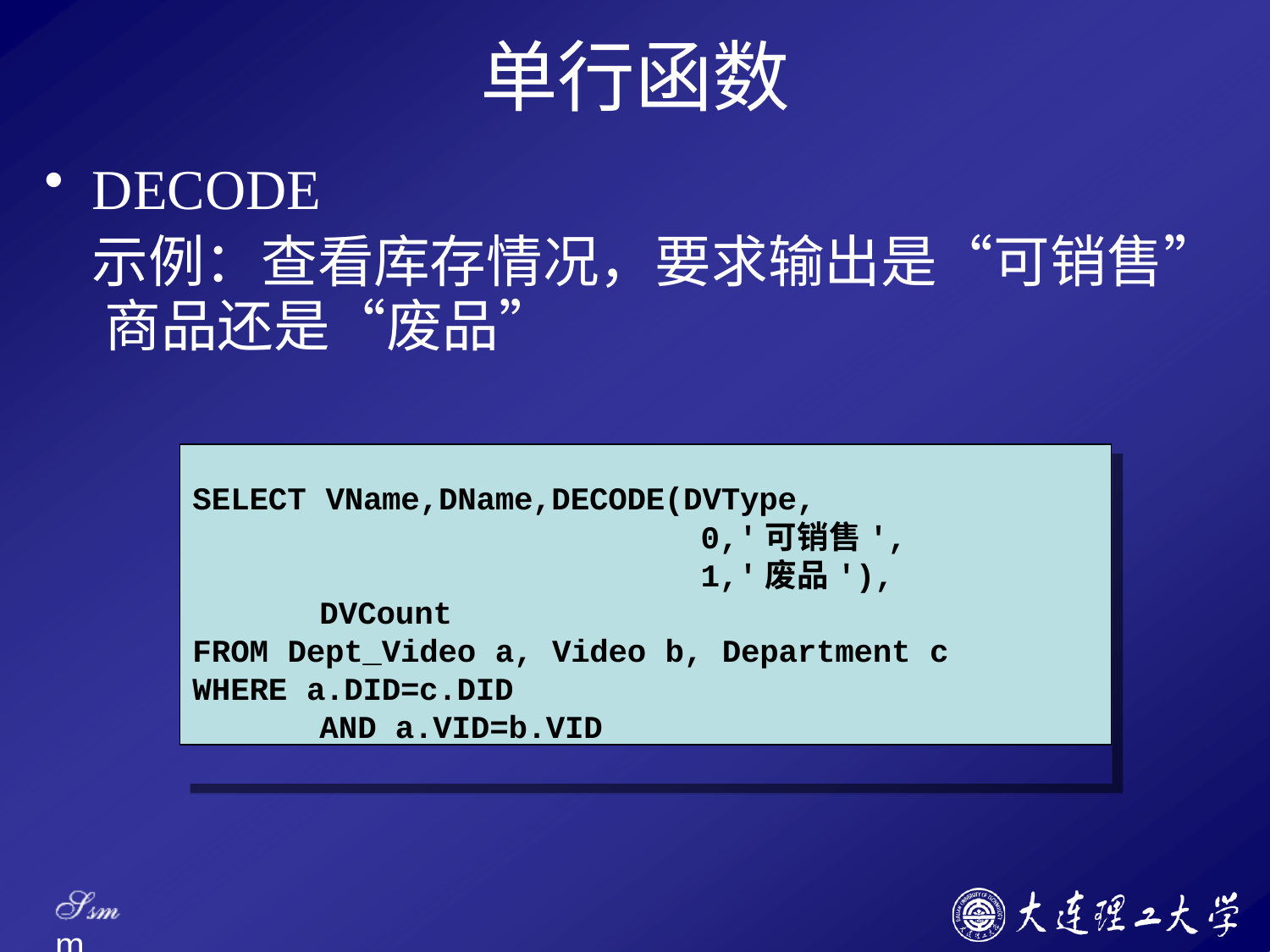

# 单行函数
DECODE
示例：查看库存情况，要求输出是“可销售”  商品还是“废品”

SELECT VName,DName,DECODE(DVType,
0,'可销售',
1,'废品'),
DVCount
FROM Dept_Video a, Video b, Department c
WHERE a.DID=c.DID
AND a.VID=b.VID

Ssm